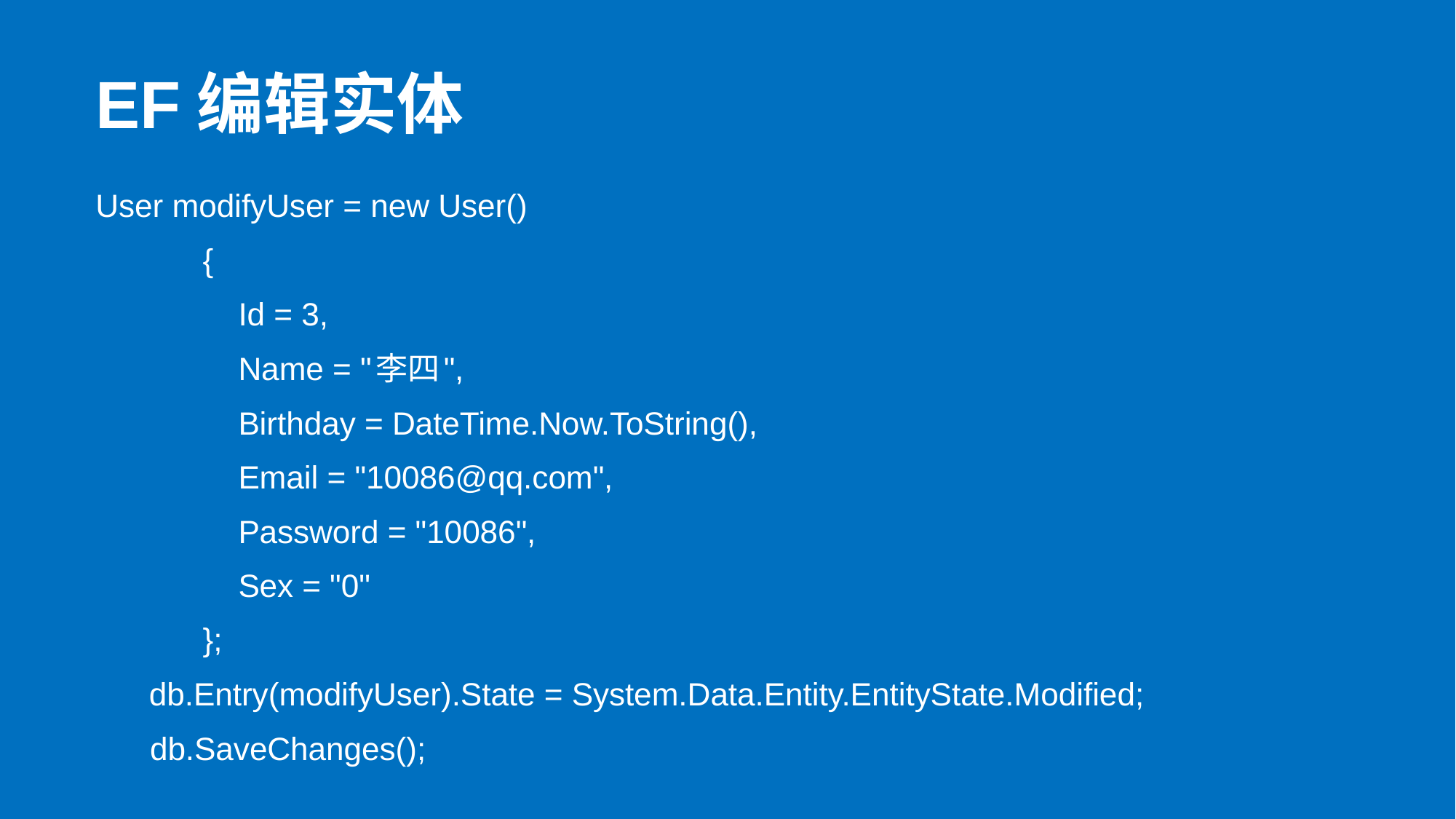

# EF编辑实体
User modifyUser = new User()
            {
                Id = 3,
                Name = "李四",
                Birthday = DateTime.Now.ToString(),
                Email = "10086@qq.com",
                Password = "10086",
                Sex = "0"
            };
      db.Entry(modifyUser).State = System.Data.Entity.EntityState.Modified;
db.SaveChanges();